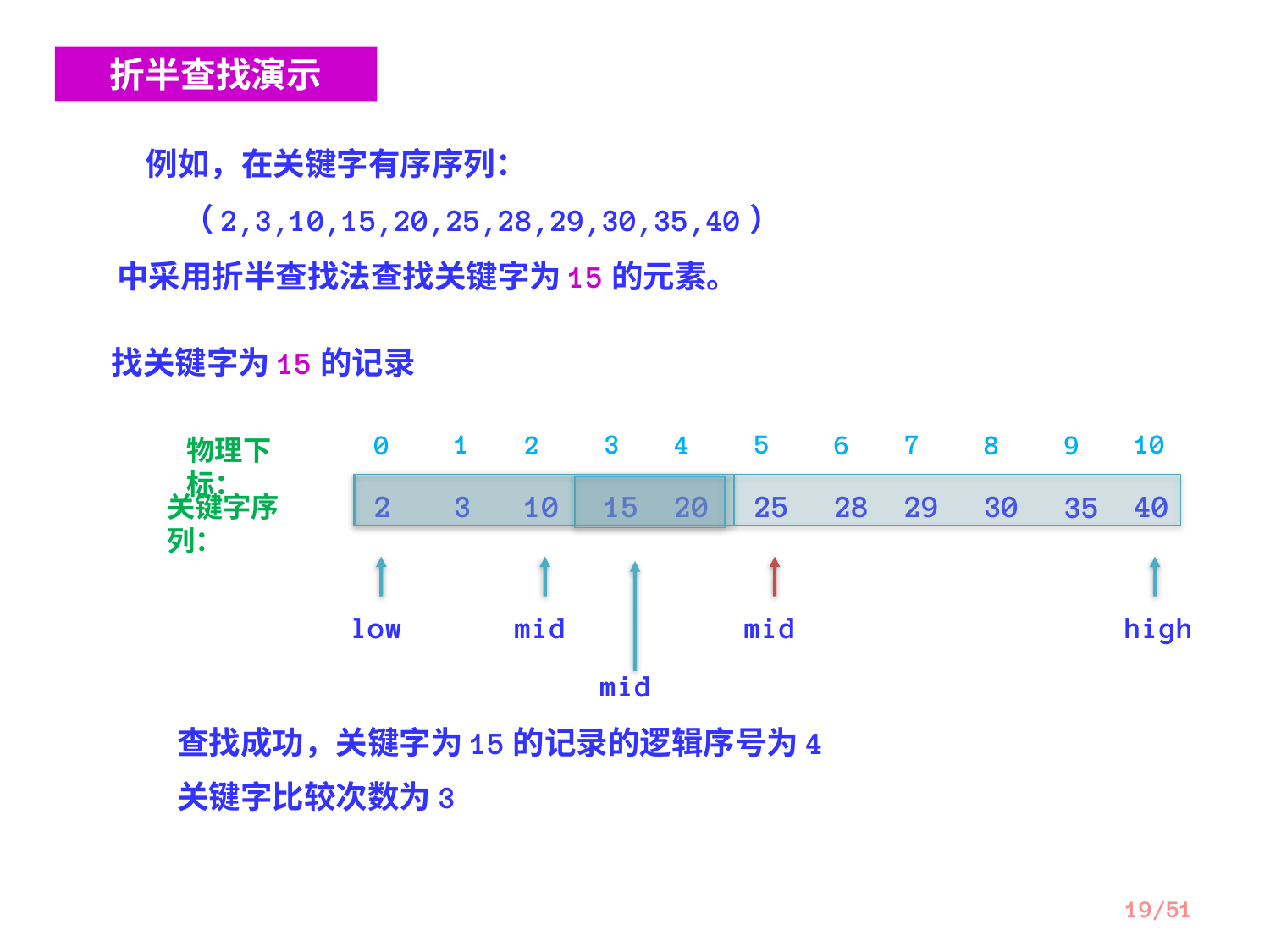

折半查找演示
   例如，在关键字有序序列：
        （2,3,10,15,20,25,28,29,30,35,40）
中采用折半查找法查找关键字为15的元素。
找关键字为15的记录
1
3
5
7
10
物理下标：
0
2
4
6
8
9

关键字序列：
2
3
10
15
20
25
28
29
30
40
35

low

mid

mid

high

mid
查找成功，关键字为15的记录的逻辑序号为4
关键字比较次数为3
19/51